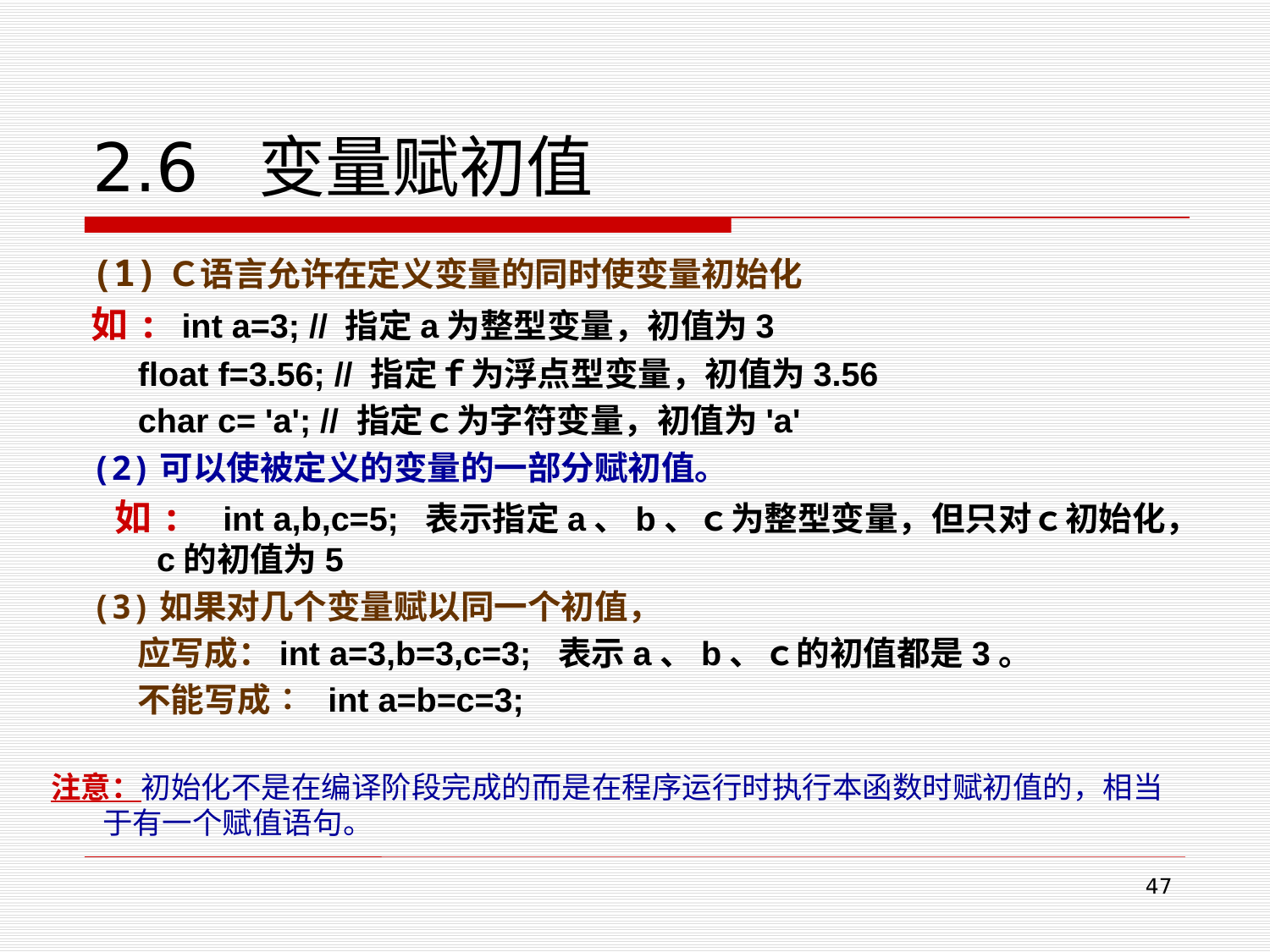

# 2.6  变量赋初值
(1)Ｃ语言允许在定义变量的同时使变量初始化
如: int a=3; // 指定a为整型变量，初值为3
     float f=3.56; // 指定ｆ为浮点型变量，初值为3.56
     char c= 'a'; // 指定ｃ为字符变量，初值为'a'
(2)可以使被定义的变量的一部分赋初值。
  如:  int a,b,c=5;  表示指定a、b、ｃ为整型变量，但只对ｃ初始化，c的初值为5
(3)如果对几个变量赋以同一个初值，
     应写成：int a=3,b=3,c=3;  表示a、b、ｃ的初值都是3。
     不能写成∶  int a=b=c=3;

 注意：初始化不是在编译阶段完成的而是在程序运行时执行本函数时赋初值的，相当于有一个赋值语句。
47